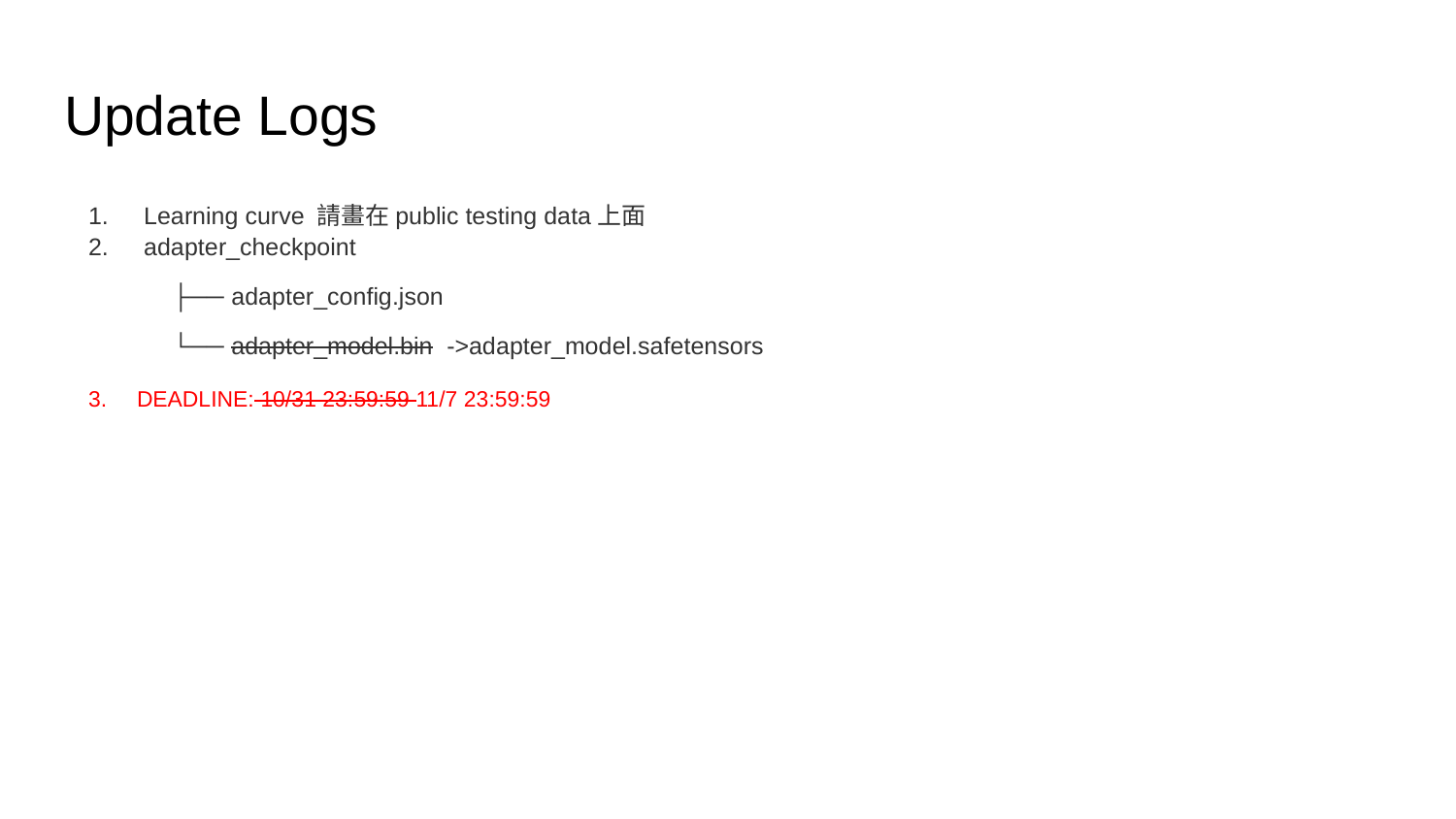

# Update Logs
 Learning curve 請畫在public testing data上面
 adapter_checkpoint
                ├── adapter_config.json
                └── adapter_model.bin  ->adapter_model.safetensors
DEADLINE: 10/31 23:59:59 11/7 23:59:59